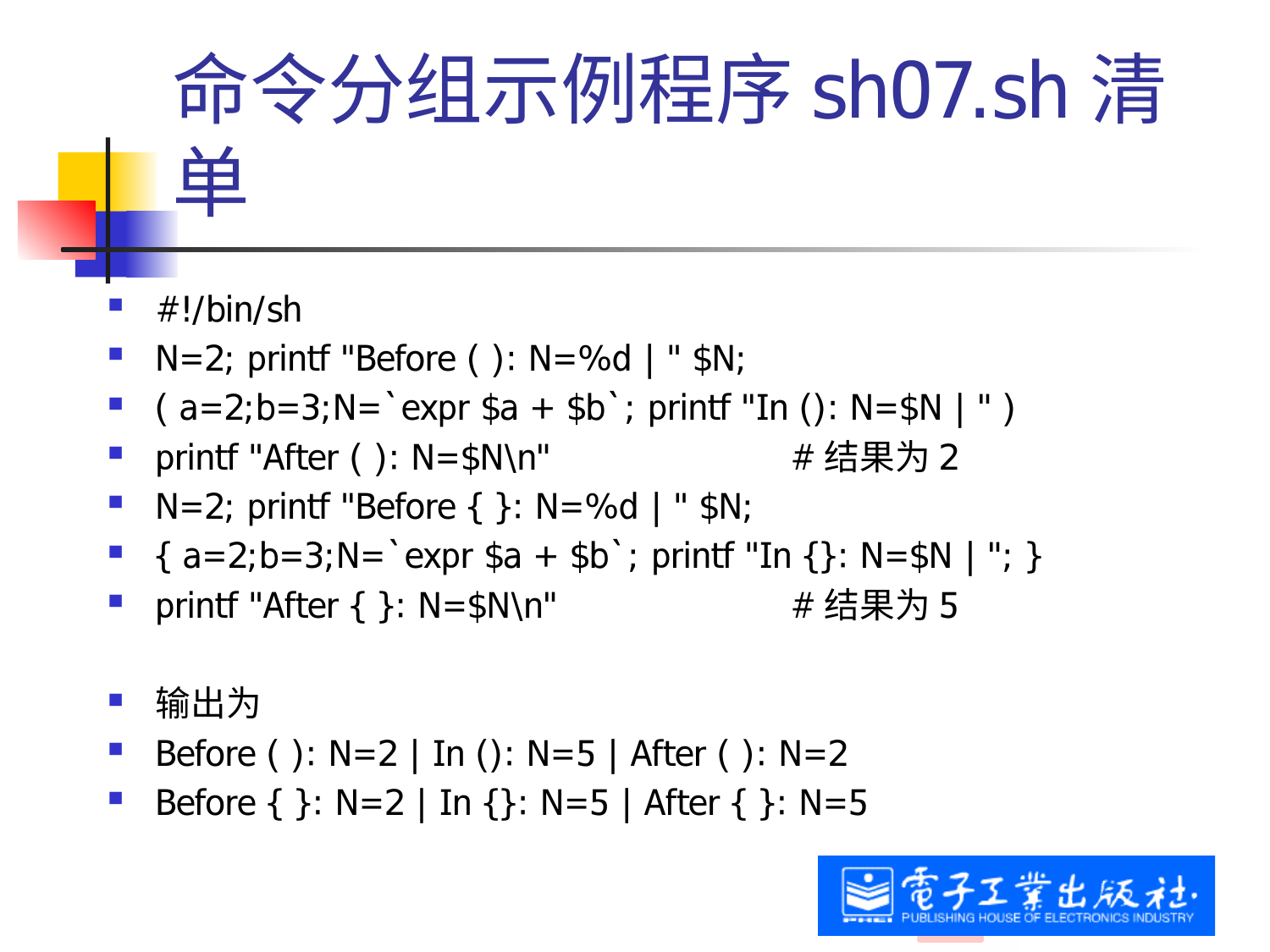

# 命令分组示例程序sh07.sh清单
#!/bin/sh
N=2; printf "Before ( ): N=%d | " $N;
( a=2;b=3;N=`expr $a + $b`; printf "In (): N=$N | " )
printf "After ( ): N=$N\n"		#结果为2
N=2; printf "Before { }: N=%d | " $N;
{ a=2;b=3;N=`expr $a + $b`; printf "In {}: N=$N | "; }
printf "After { }: N=$N\n"		#结果为5

输出为
Before ( ): N=2 | In (): N=5 | After ( ): N=2
Before { }: N=2 | In {}: N=5 | After { }: N=5